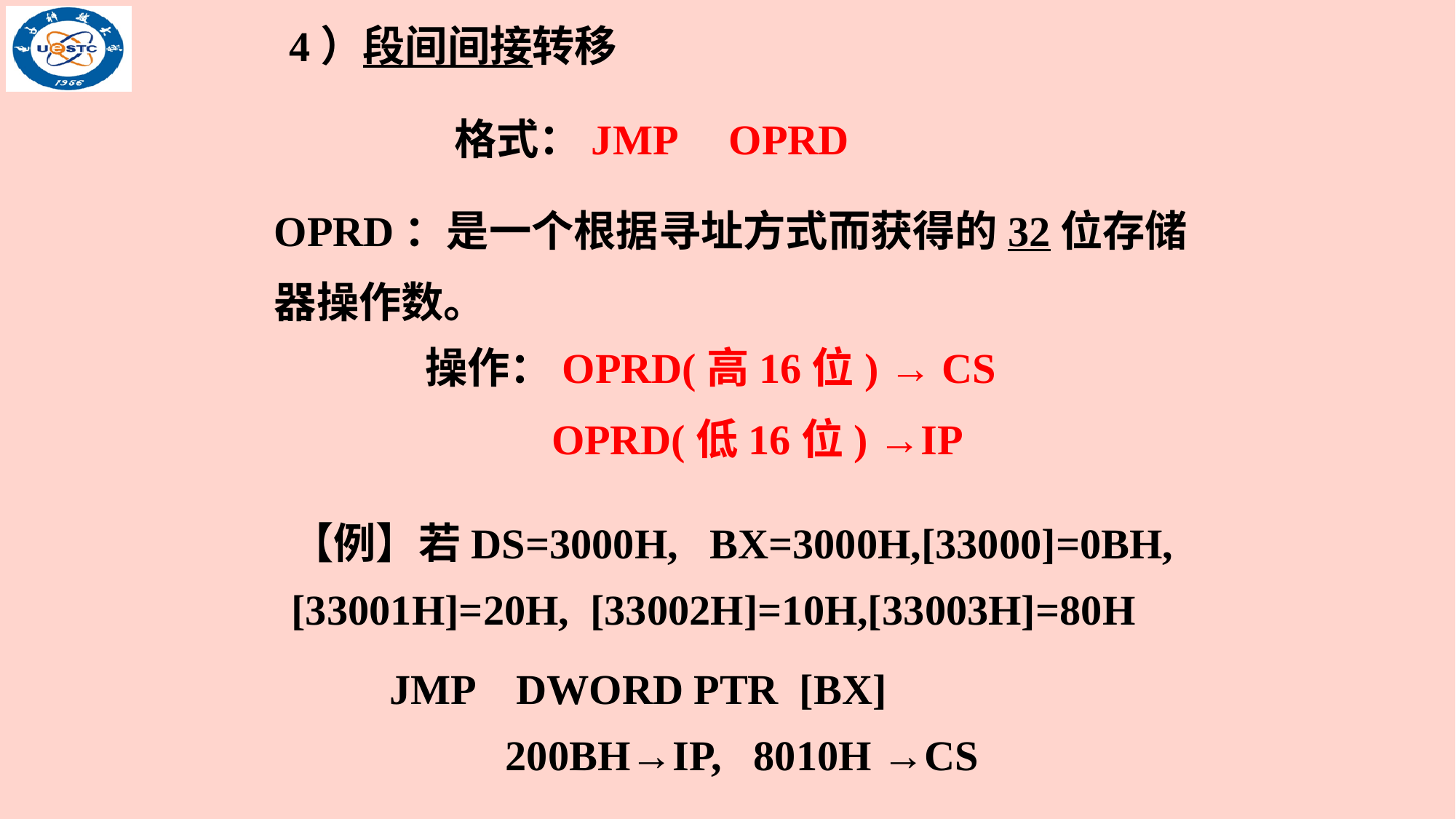

4）段间间接转移
格式：JMP     OPRD
OPRD：是一个根据寻址方式而获得的32位存储器操作数。
操作：OPRD(高16位) → CS
            OPRD(低16位) →IP
【例】若DS=3000H,   BX=3000H,[33000]=0BH,
[33001H]=20H,  [33002H]=10H,[33003H]=80H
JMP    DWORD PTR  [BX]
           200BH→IP,   8010H →CS